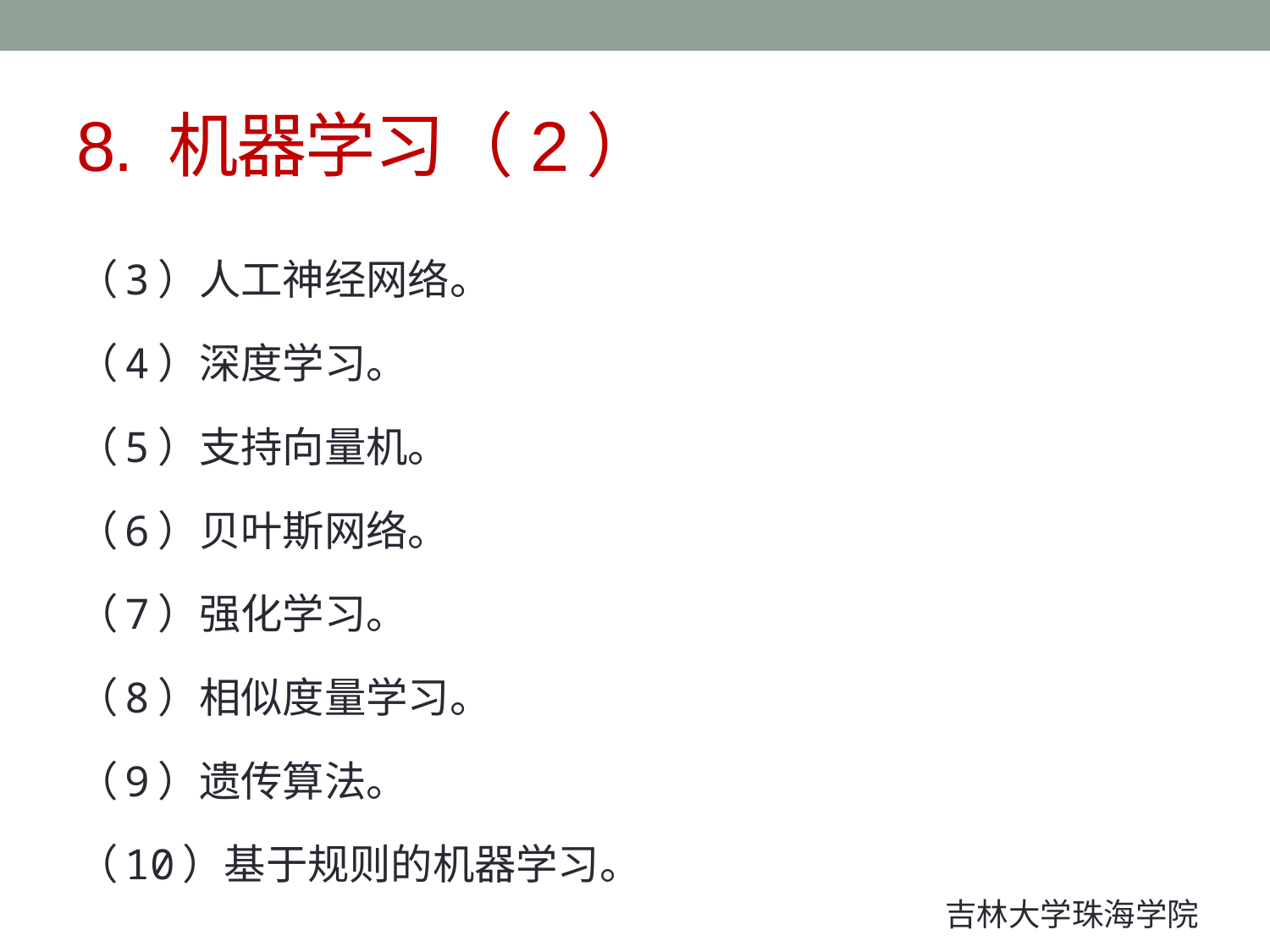

# 8. 机器学习（2）
（3）人工神经网络。
（4）深度学习。
（5）支持向量机。
（6）贝叶斯网络。
（7）强化学习。
（8）相似度量学习。
（9）遗传算法。
（10）基于规则的机器学习。